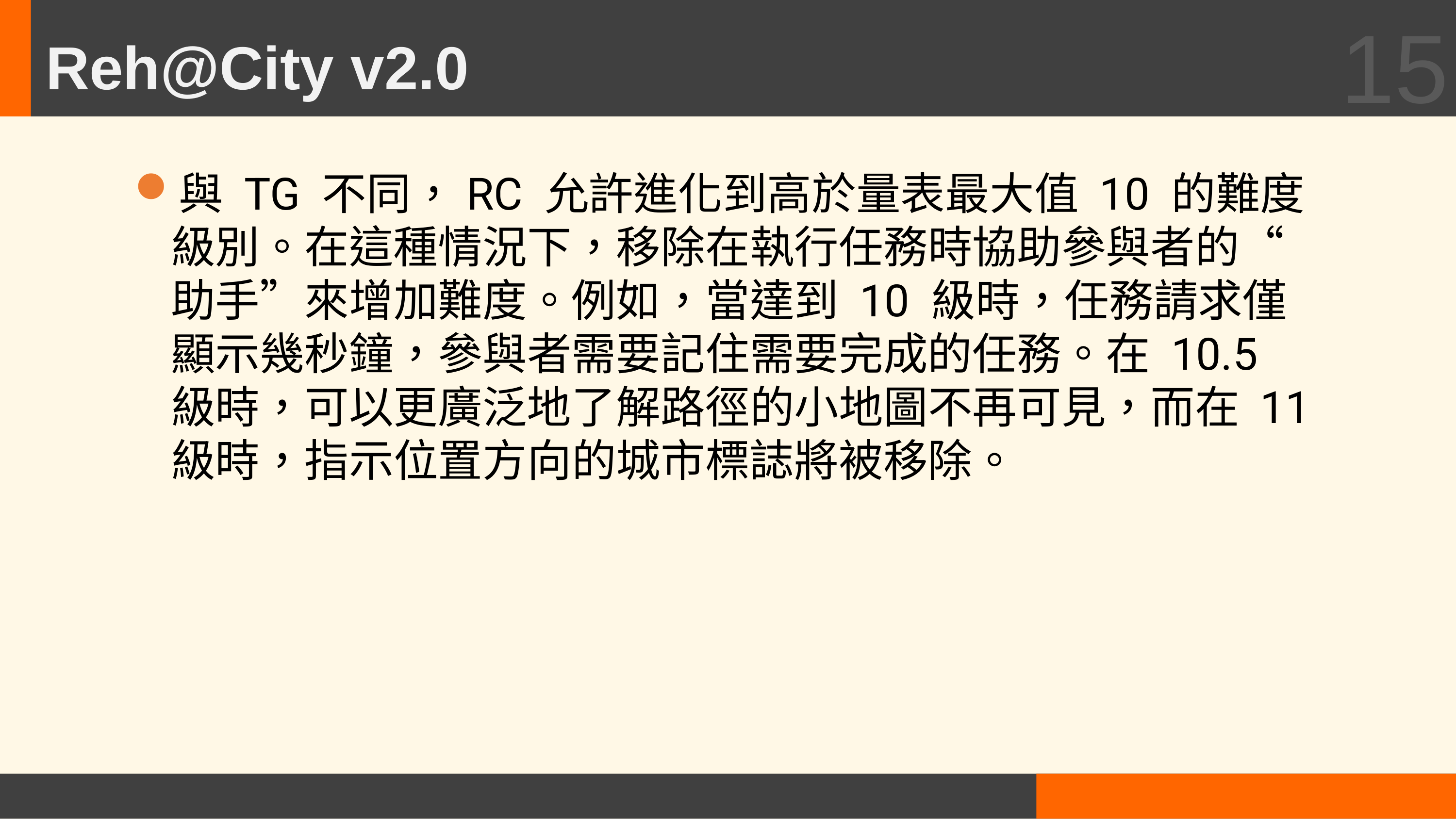

15
# Reh@City v2.0
與 TG 不同，RC 允許進化到高於量表最大值 10 的難度級別。在這種情況下，移除在執行任務時協助參與者的“助手”來增加難度。例如，當達到 10 級時，任務請求僅顯示幾秒鐘，參與者需要記住需要完成的任務。在 10.5 級時，可以更廣泛地了解路徑的小地圖不再可見，而在 11 級時，指示位置方向的城市標誌將被移除。